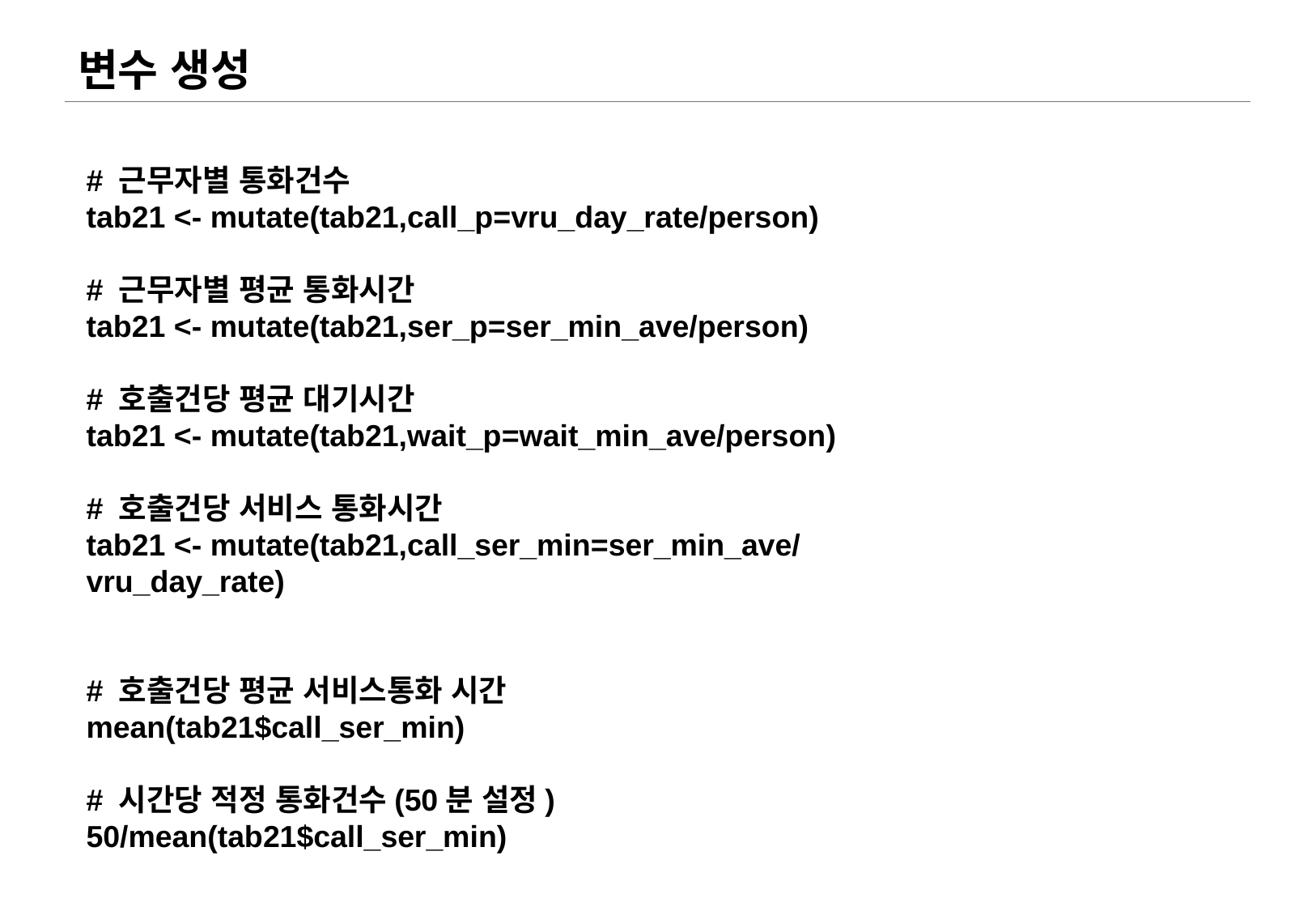

# 변수 생성
# 근무자별 통화건수
tab21 <- mutate(tab21,call_p=vru_day_rate/person)

# 근무자별 평균 통화시간
tab21 <- mutate(tab21,ser_p=ser_min_ave/person)

# 호출건당 평균 대기시간
tab21 <- mutate(tab21,wait_p=wait_min_ave/person)

# 호출건당 서비스 통화시간
tab21 <- mutate(tab21,call_ser_min=ser_min_ave/vru_day_rate)

# 호출건당 평균 서비스통화 시간
mean(tab21$call_ser_min)

# 시간당 적정 통화건수(50분 설정)
50/mean(tab21$call_ser_min)